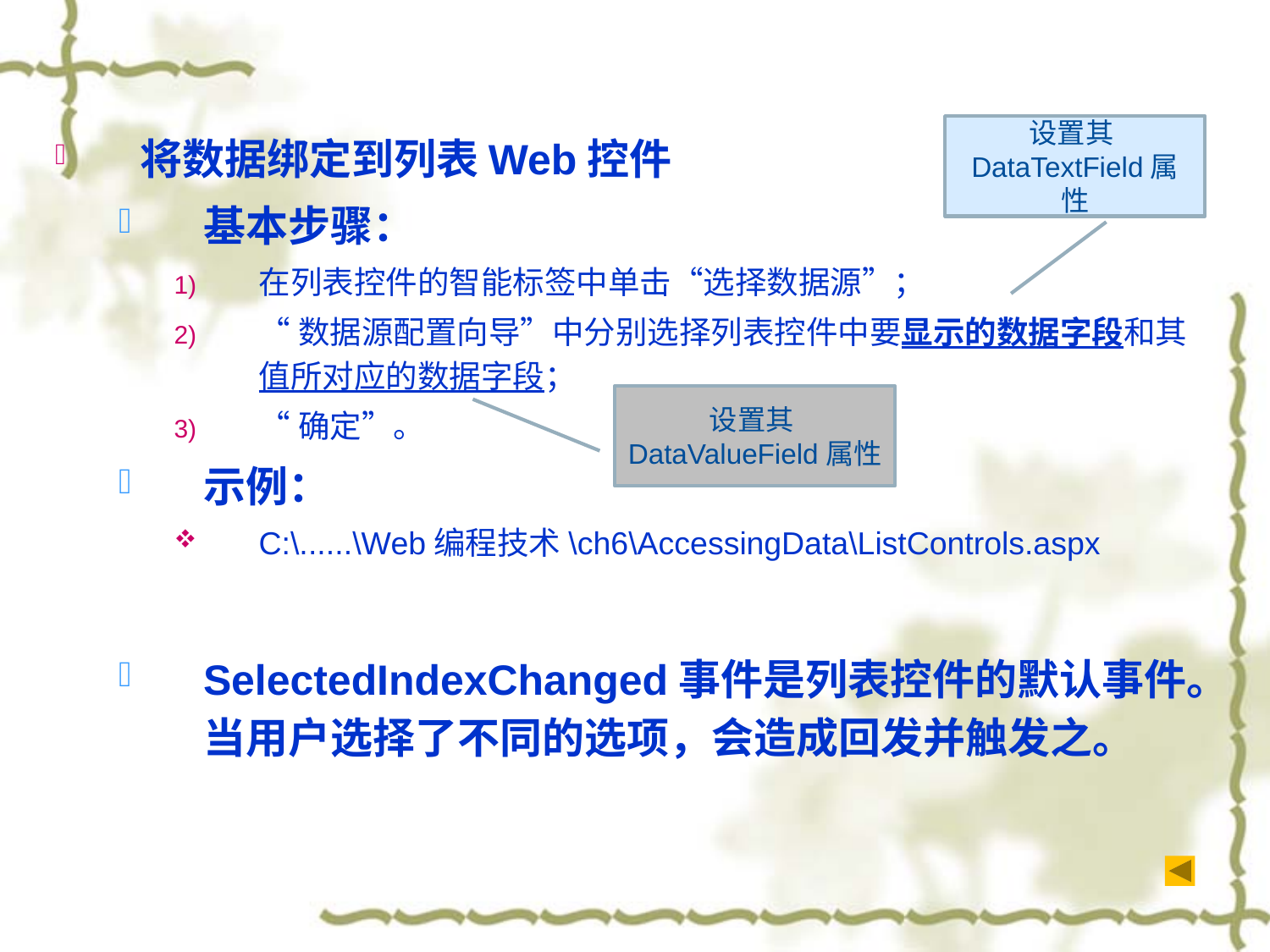

设置其DataTextField属性
将数据绑定到列表Web控件
基本步骤：
在列表控件的智能标签中单击“选择数据源”；
“数据源配置向导”中分别选择列表控件中要显示的数据字段和其值所对应的数据字段；
“确定”。
示例：
C:\......\Web编程技术\ch6\AccessingData\ListControls.aspx

SelectedIndexChanged事件是列表控件的默认事件。当用户选择了不同的选项，会造成回发并触发之。
设置其DataValueField属性